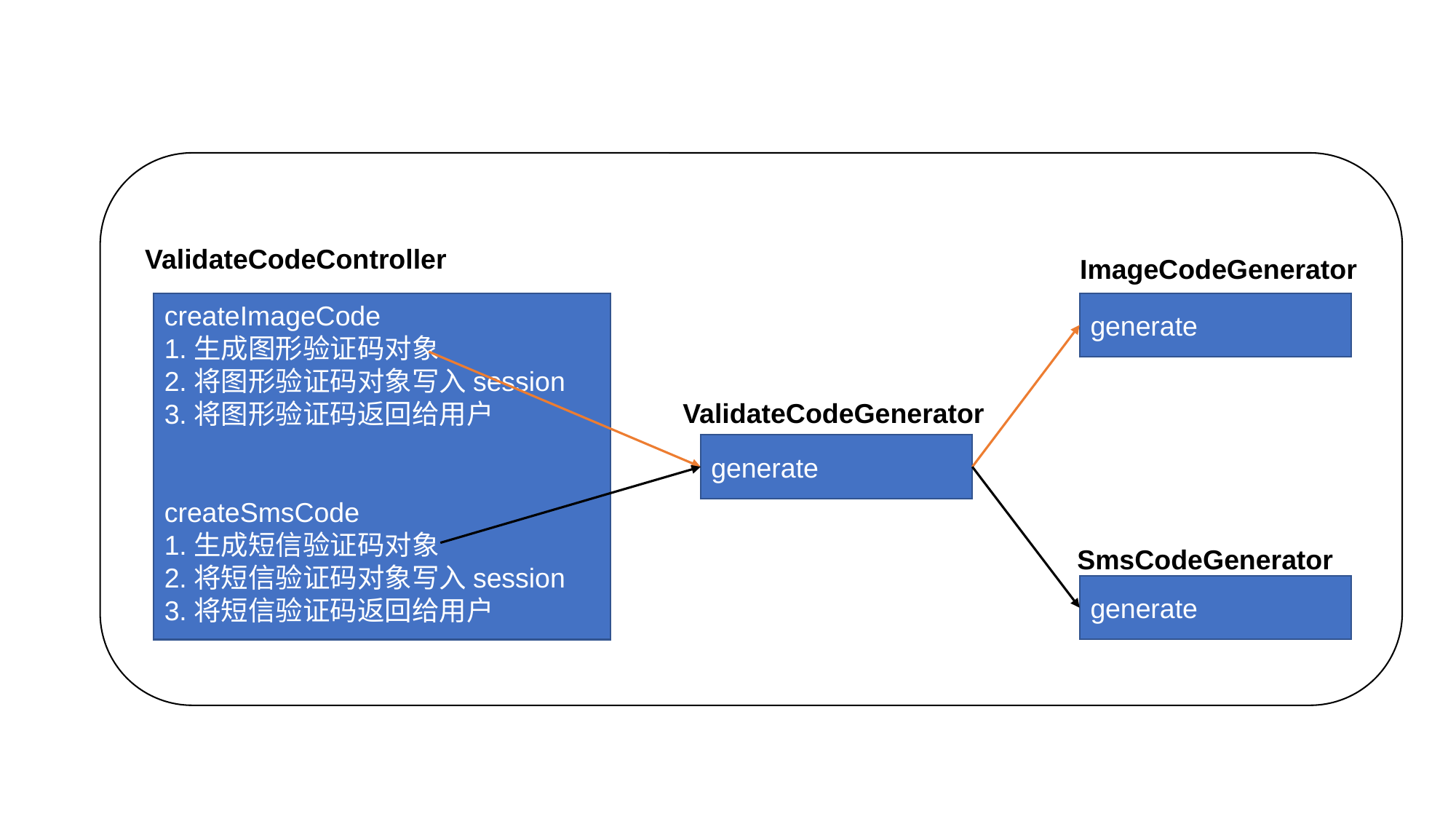

ValidateCodeController
ImageCodeGenerator
createImageCode
1.生成图形验证码对象
2.将图形验证码对象写入session
3.将图形验证码返回给用户

createSmsCode
1.生成短信验证码对象
2.将短信验证码对象写入session
3.将短信验证码返回给用户

generate
ValidateCodeGenerator
generate
SmsCodeGenerator
generate